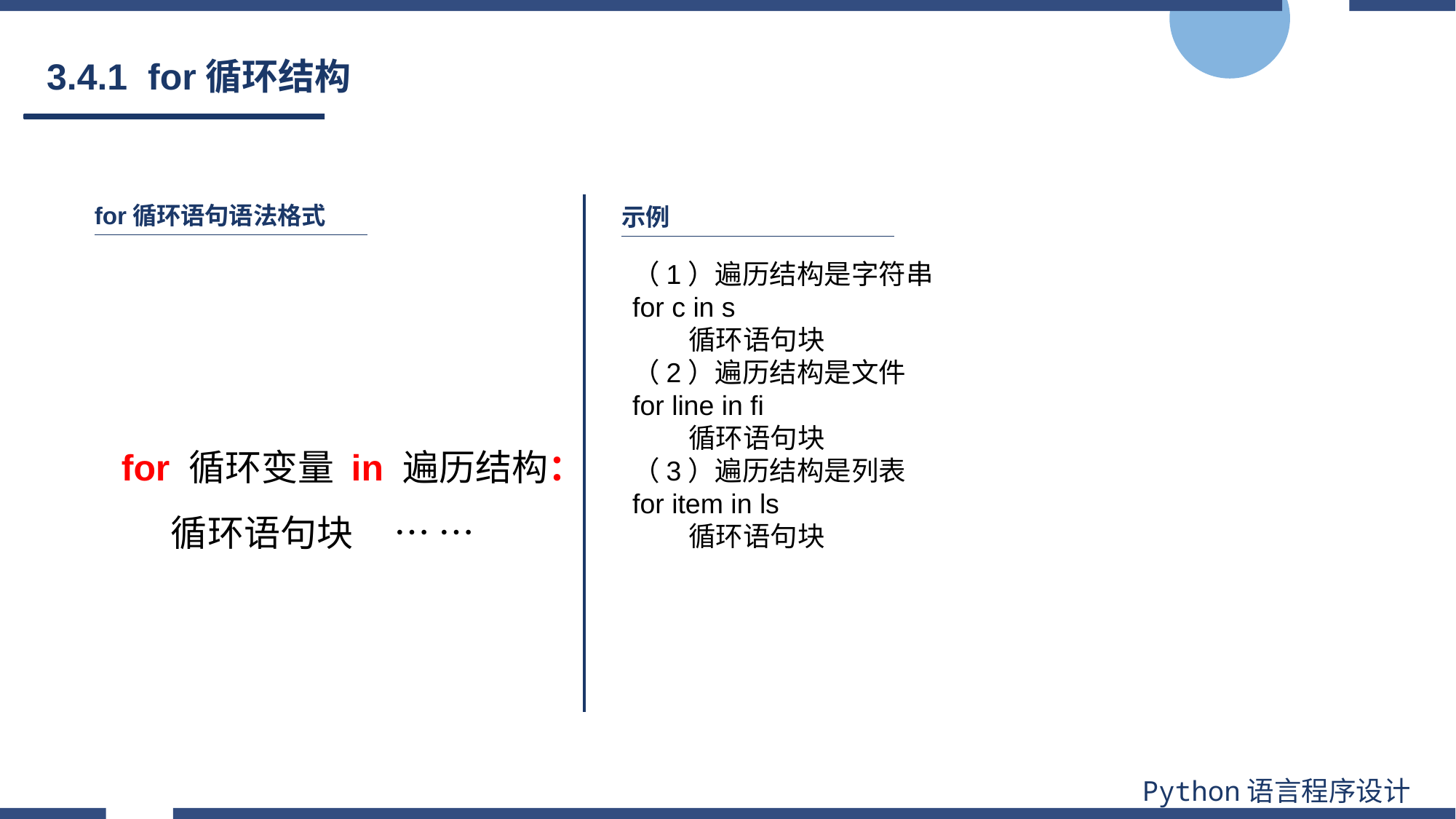

# 3.4.1  for循环结构
for循环语句语法格式
示例
（1）遍历结构是字符串
for c in s
        循环语句块
（2）遍历结构是文件
for line in fi
        循环语句块
（3）遍历结构是列表
for item in ls
        循环语句块

for 循环变量 in 遍历结构：
     循环语句块     … …